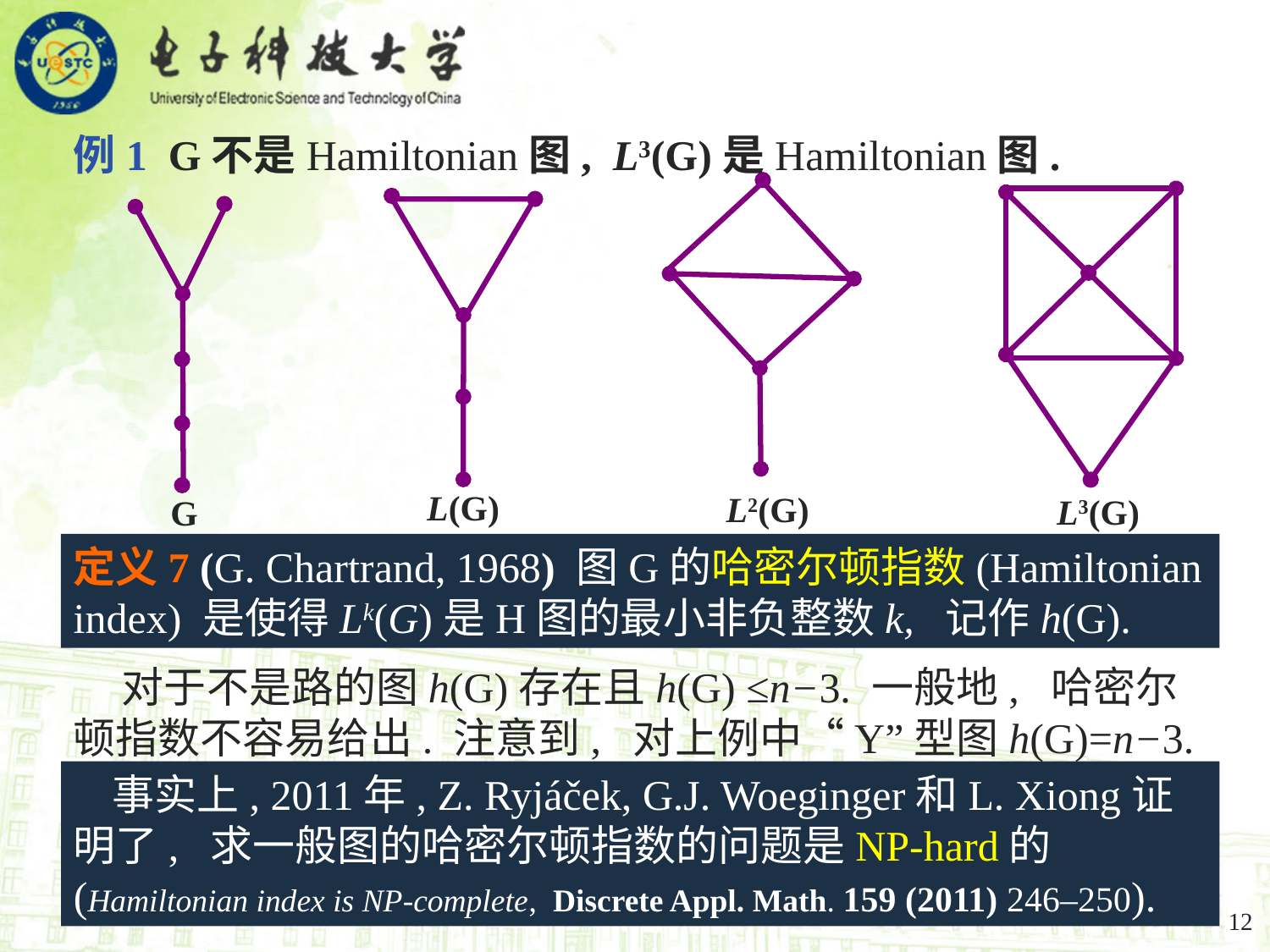

例1  G不是Hamiltonian图,  L3(G)是Hamiltonian图.

L2(G)

L(G)

L3(G)

G
定义7 (G. Chartrand, 1968) 图G的哈密尔顿指数(Hamiltonian index) 是使得Lk(G)是H图的最小非负整数k,  记作h(G).
    对于不是路的图h(G)存在且h(G) ≤n−3. 一般地,  哈密尔顿指数不容易给出. 注意到,  对上例中“Y”型图h(G)=n−3.
   事实上, 2011年, Z. Ryjáček, G.J. Woeginger和L. Xiong证明了,  求一般图的哈密尔顿指数的问题是NP-hard的(Hamiltonian index is NP-complete,  Discrete Appl. Math. 159 (2011) 246–250).
12